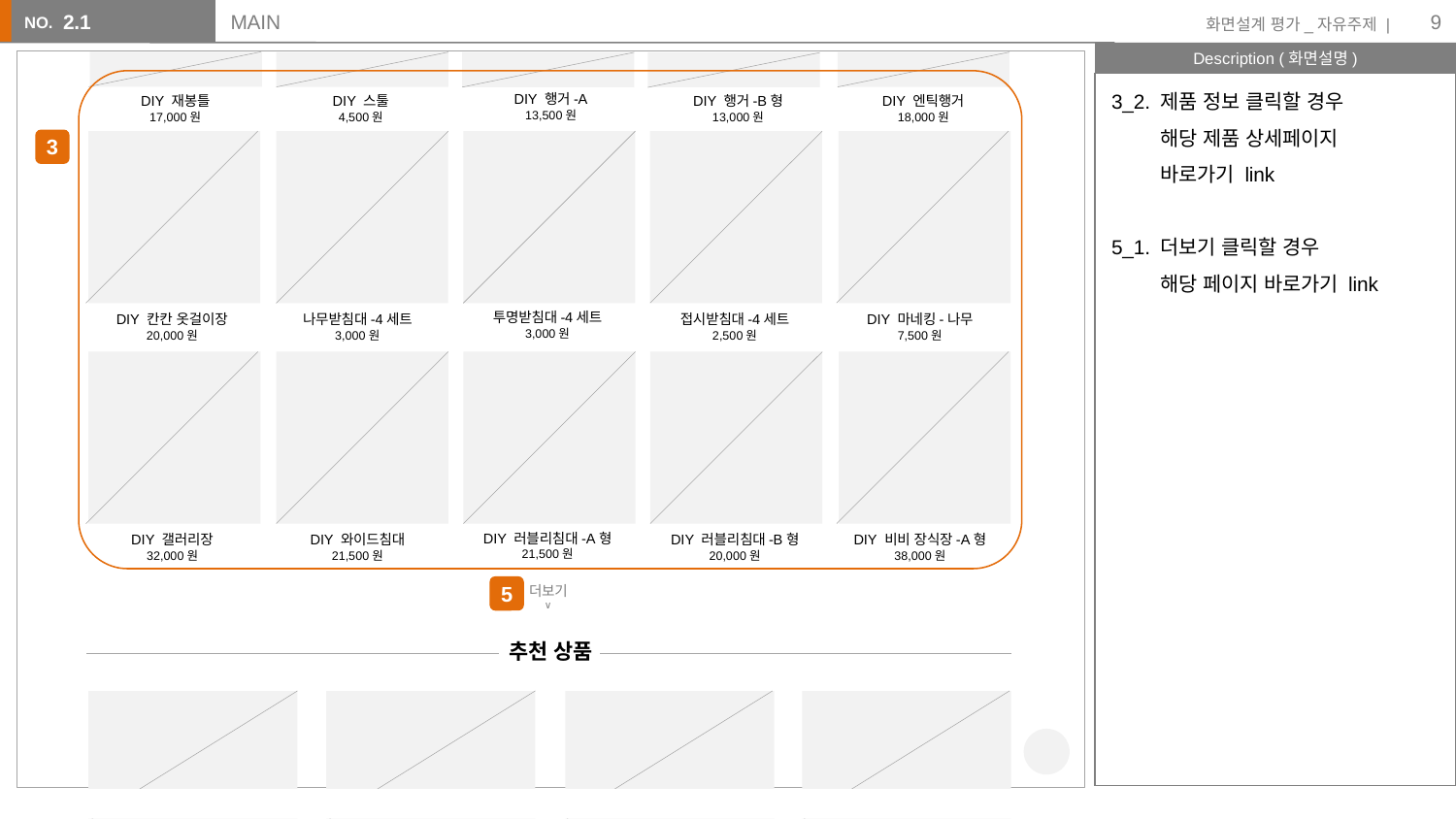

9
# MAIN
2.1

3_2. 제품 정보 클릭할 경우
        해당 제품 상세페이지
        바로가기 link

5_1. 더보기 클릭할 경우
        해당 페이지 바로가기 link

DIY 행거-A
13,500원
DIY 재봉틀
17,000원
DIY 스툴
4,500원
DIY 행거-B형
13,000원
DIY 엔틱행거
18,000원
3

투명받침대-4세트
3,000원
DIY 칸칸 옷걸이장
20,000원
나무받침대-4세트
3,000원
접시받침대-4세트
2,500원
DIY 마네킹-나무
7,500원

DIY 러블리침대-A형
21,500원
DIY 갤러리장
32,000원
DIY 와이드침대
21,500원
DIY 러블리침대-B형
20,000원
DIY 비비 장식장-A형
38,000원
더보기
∨
5
추천 상품